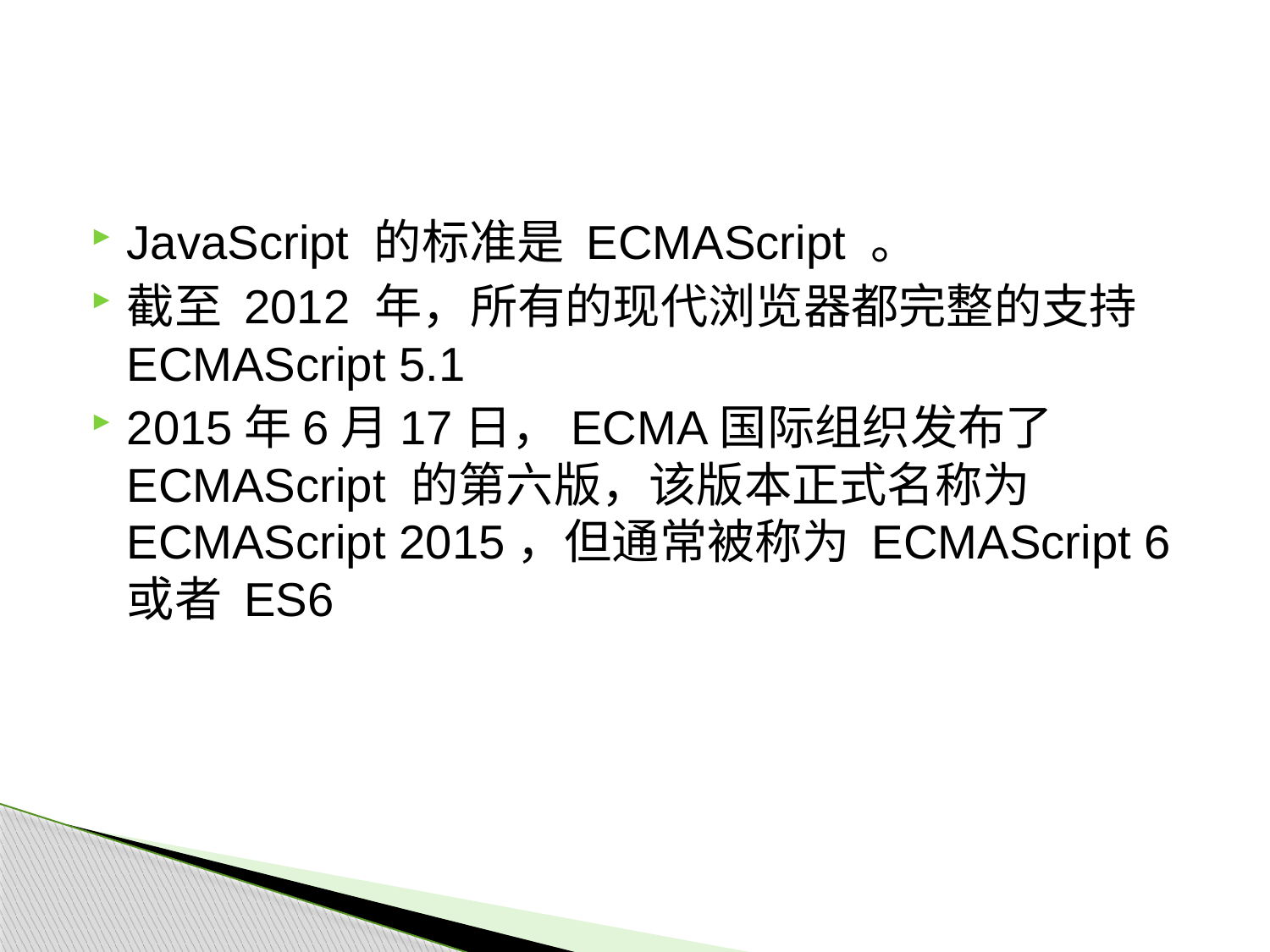

#
JavaScript 的标准是 ECMAScript 。
截至 2012 年，所有的现代浏览器都完整的支持  ECMAScript 5.1
2015年6月17日，ECMA国际组织发布了 ECMAScript 的第六版，该版本正式名称为 ECMAScript 2015，但通常被称为 ECMAScript 6 或者 ES6